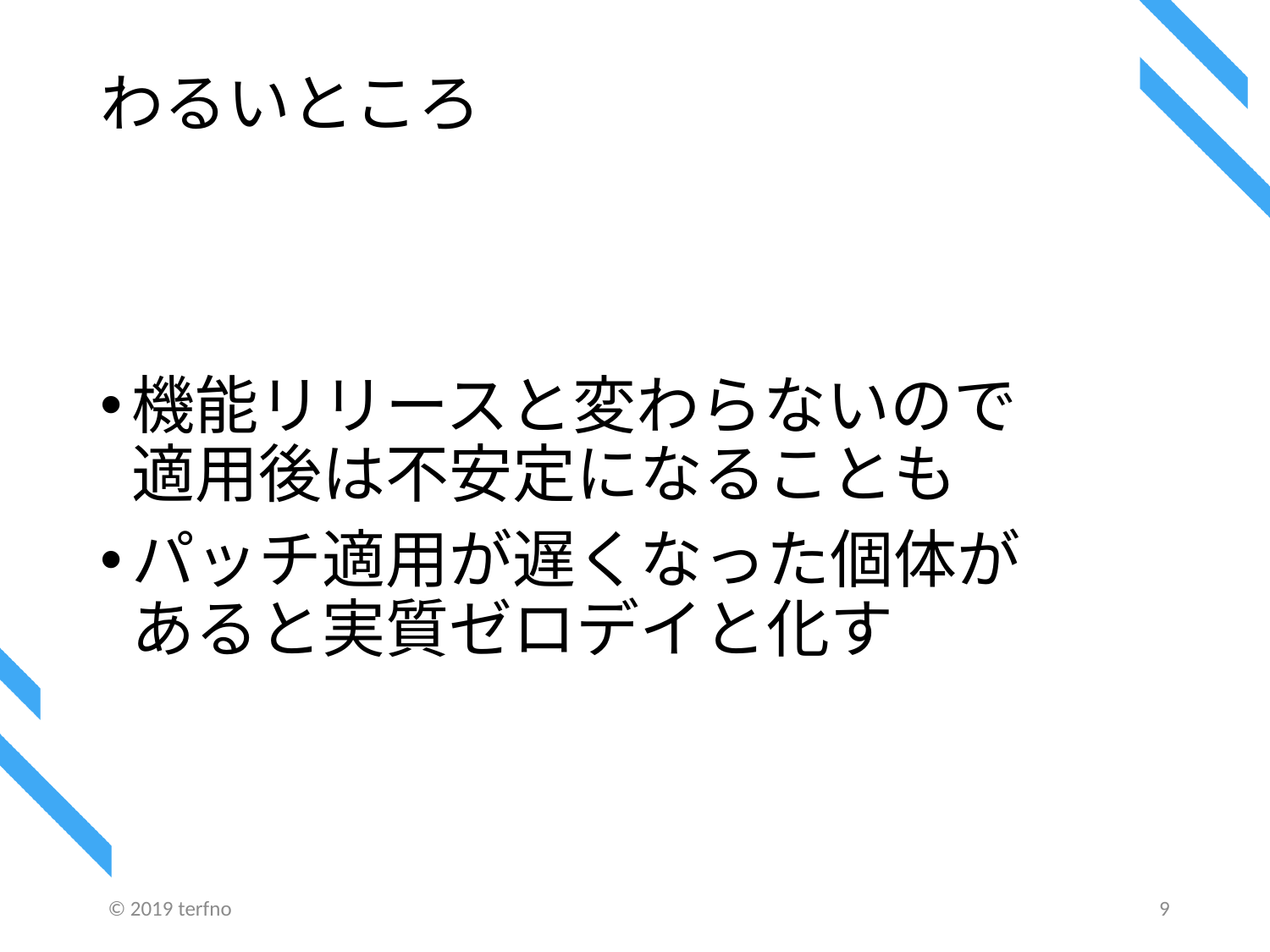

# わるいところ
機能リリースと変わらないので
適用後は不安定になることも
パッチ適用が遅くなった個体が
あると実質ゼロデイと化す
© 2019 terfno
9